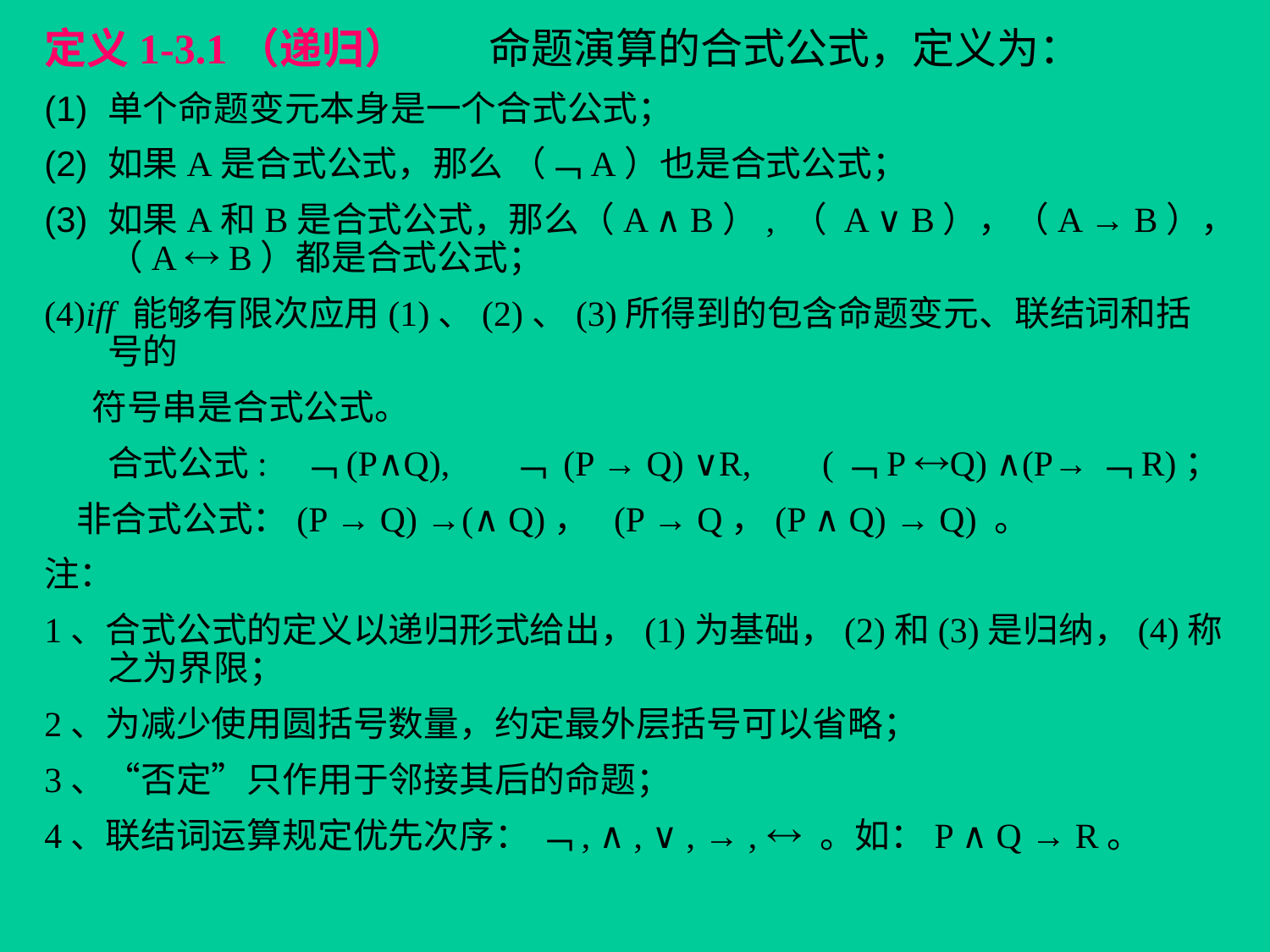

定义1-3.1（递归）	命题演算的合式公式，定义为：
单个命题变元本身是一个合式公式；
如果A是合式公式，那么 （﹁A）也是合式公式；
如果A和B是合式公式，那么（A ∧ B）, （ A ∨ B），（A → B），（A ↔ B）都是合式公式；
(4)iff 能够有限次应用(1)、(2)、(3)所得到的包含命题变元、联结词和括号的
     符号串是合式公式。
	合式公式:   ﹁(P∧Q),      ﹁ (P → Q) ∨R,        (﹁P ↔Q) ∧(P→﹁R)；
   非合式公式：(P → Q) →(∧ Q)，  (P → Q，(P ∧ Q) → Q) 。
注：
1、合式公式的定义以递归形式给出，(1)为基础，(2)和(3)是归纳，(4)称之为界限；
2、为减少使用圆括号数量，约定最外层括号可以省略；
3、“否定”只作用于邻接其后的命题；
4、联结词运算规定优先次序： ﹁, ∧ , ∨ , → , ↔ 。如：P ∧ Q → R。